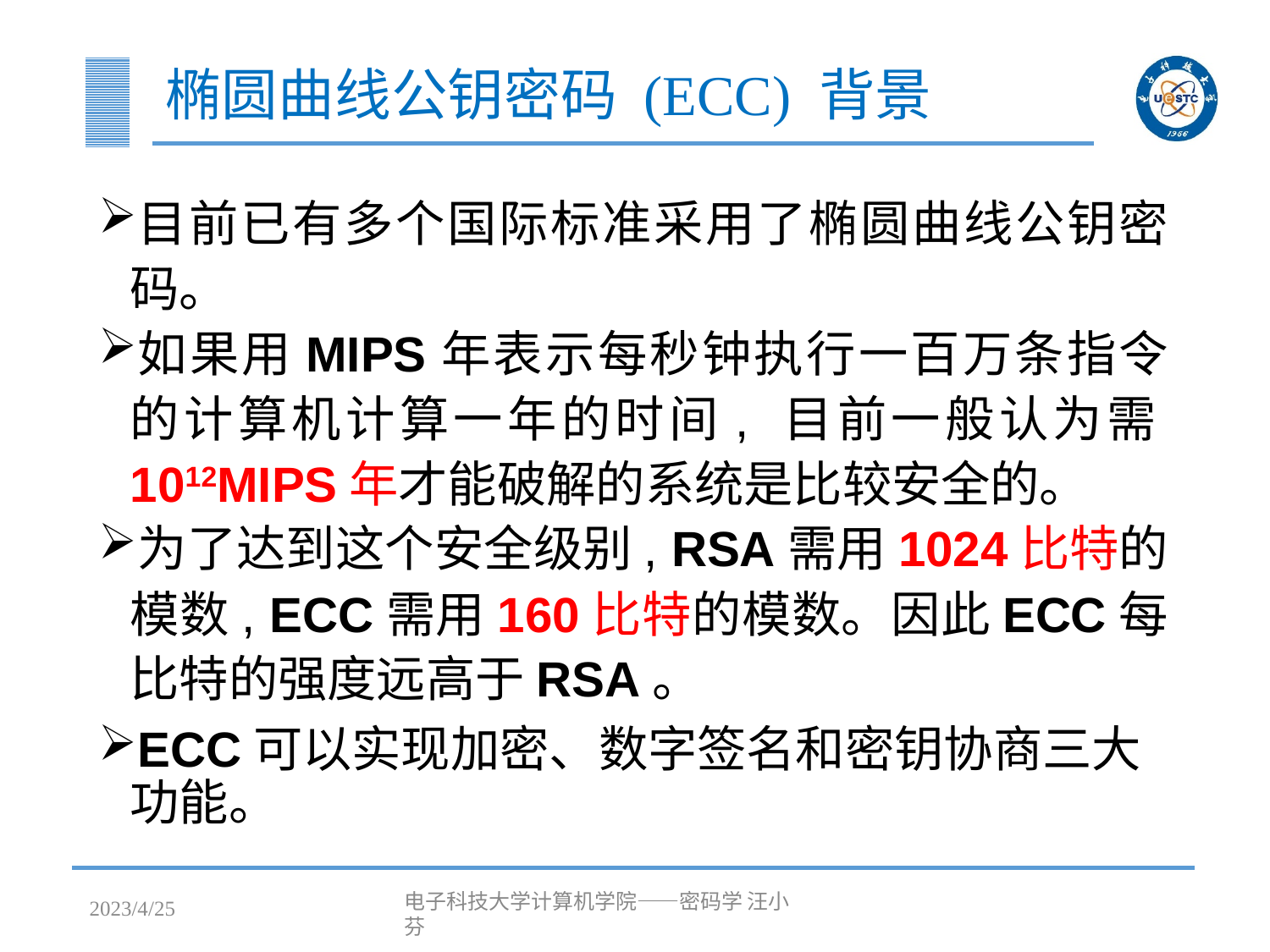

# 椭圆曲线公钥密码 (ECC) 背景
目前已有多个国际标准采用了椭圆曲线公钥密码。
如果用MIPS年表示每秒钟执行一百万条指令的计算机计算一年的时间, 目前一般认为需1012MIPS年才能破解的系统是比较安全的。
为了达到这个安全级别, RSA需用1024比特的模数, ECC需用160比特的模数。因此ECC每比特的强度远高于RSA。
ECC可以实现加密、数字签名和密钥协商三大功能。

2023/4/25
电子科技大学计算机学院——密码学 汪小芬